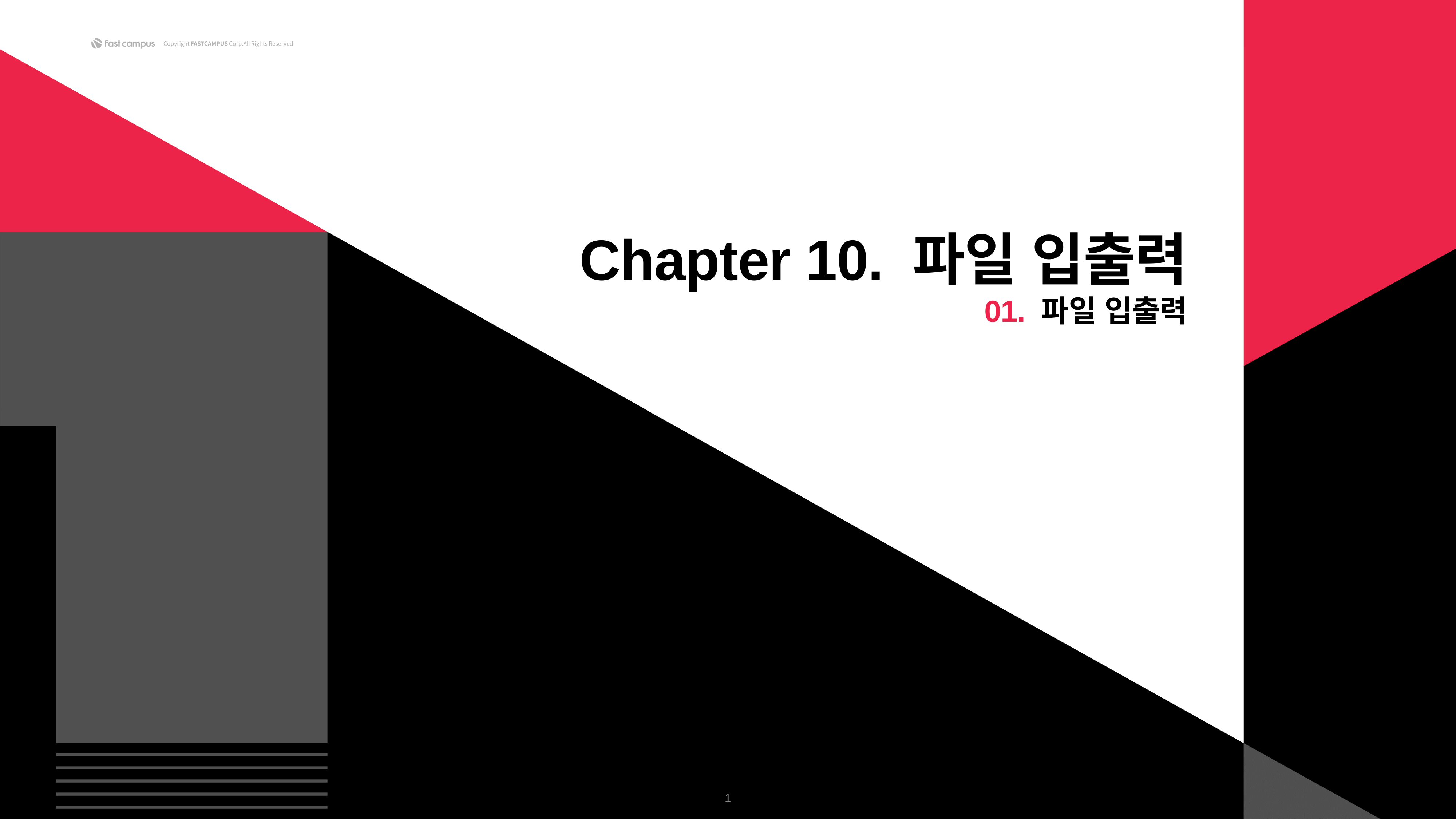

Chapter 10. 파일 입출력
01. 파일 입출력
1